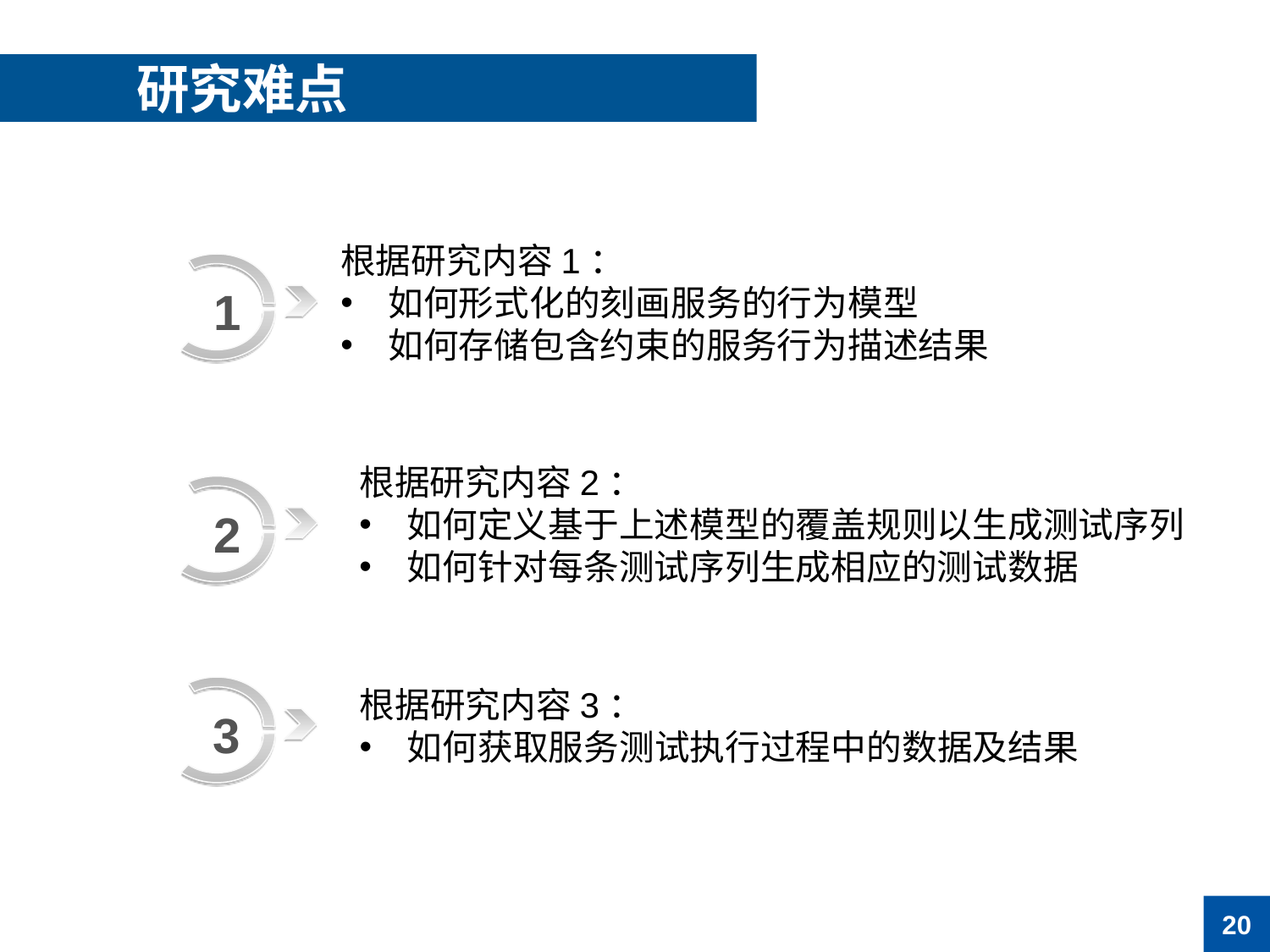

研究难点
根据研究内容1：
如何形式化的刻画服务的行为模型
如何存储包含约束的服务行为描述结果

1

根据研究内容2：
如何定义基于上述模型的覆盖规则以生成测试序列
如何针对每条测试序列生成相应的测试数据

2

根据研究内容3：
如何获取服务测试执行过程中的数据及结果

3

20